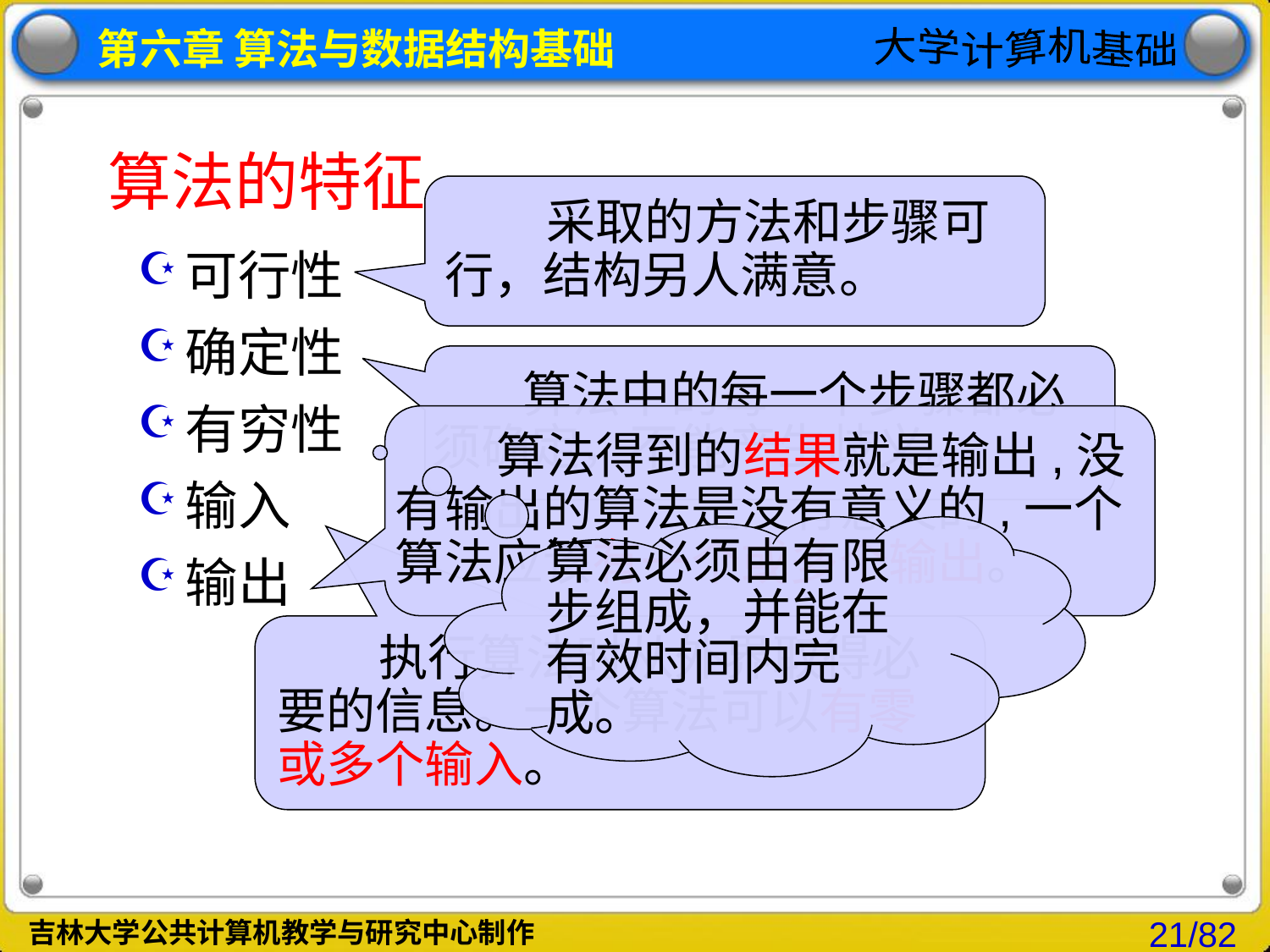

# 算法的特征
        采取的方法和步骤可行，结构另人满意。
可行性
确定性
有穷性
输入
输出
       算法中的每一个步骤都必须确定，不能产生歧义。
        算法得到的结果就是输出,没有输出的算法是没有意义的,一个算法应该有一个或多个输出。
算法必须由有限步组成，并能在有效时间内完成。
        执行算法时从外界取得必要的信息。一个算法可以有零或多个输入。
21/82